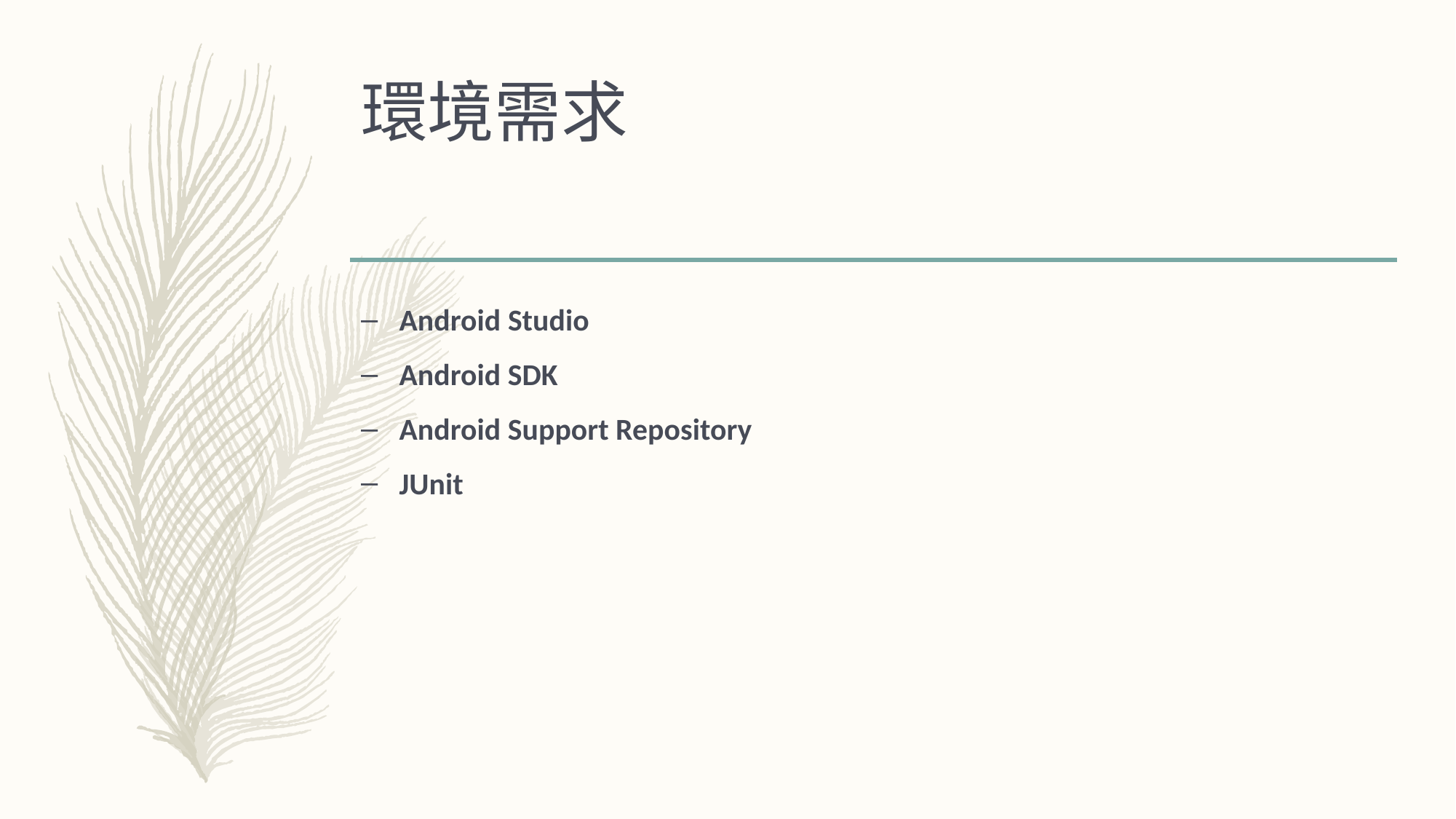

# 環境需求
Android Studio
Android SDK
Android Support Repository
JUnit